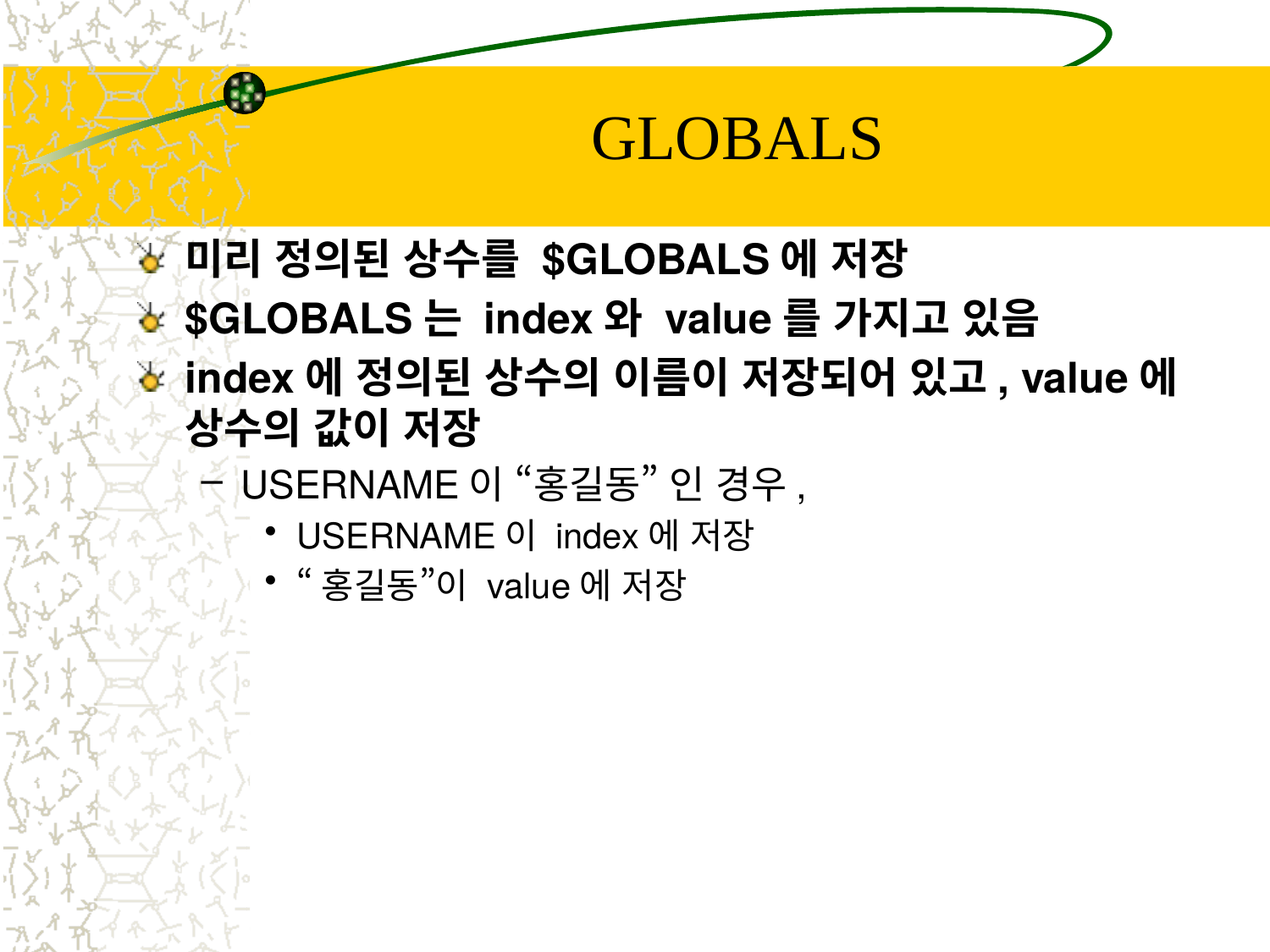

# GLOBALS
미리 정의된 상수를 $GLOBALS에 저장
$GLOBALS는 index와 value를 가지고 있음
index에 정의된 상수의 이름이 저장되어 있고, value에 상수의 값이 저장
USERNAME이 “홍길동” 인 경우,
USERNAME이 index에 저장
“홍길동”이 value에 저장